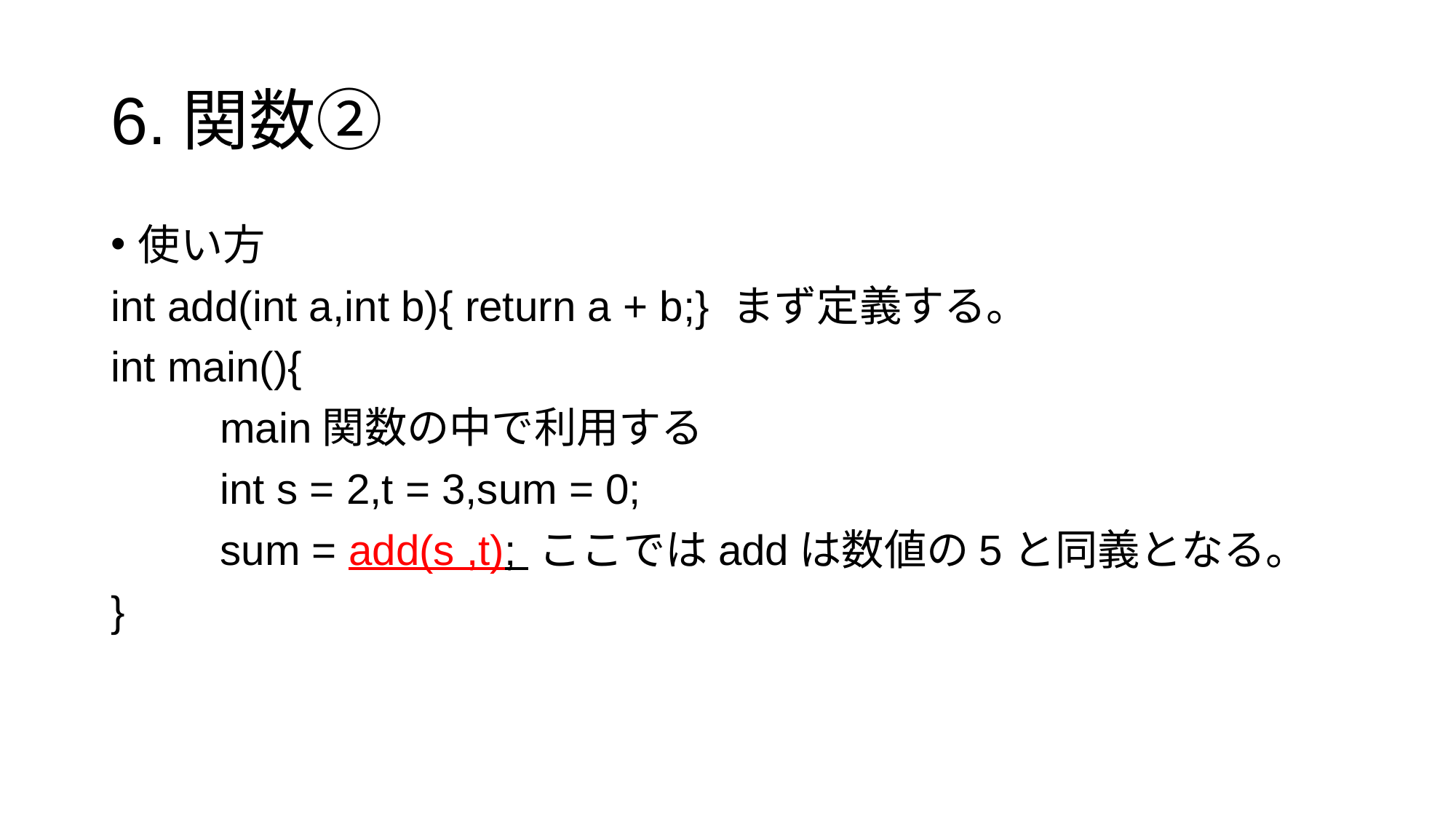

# 6.関数②
使い方
int add(int a,int b){ return a + b;} まず定義する。
int main(){
	main関数の中で利用する
	int s = 2,t = 3,sum = 0;
	sum = add(s ,t); ここではaddは数値の5と同義となる。
}